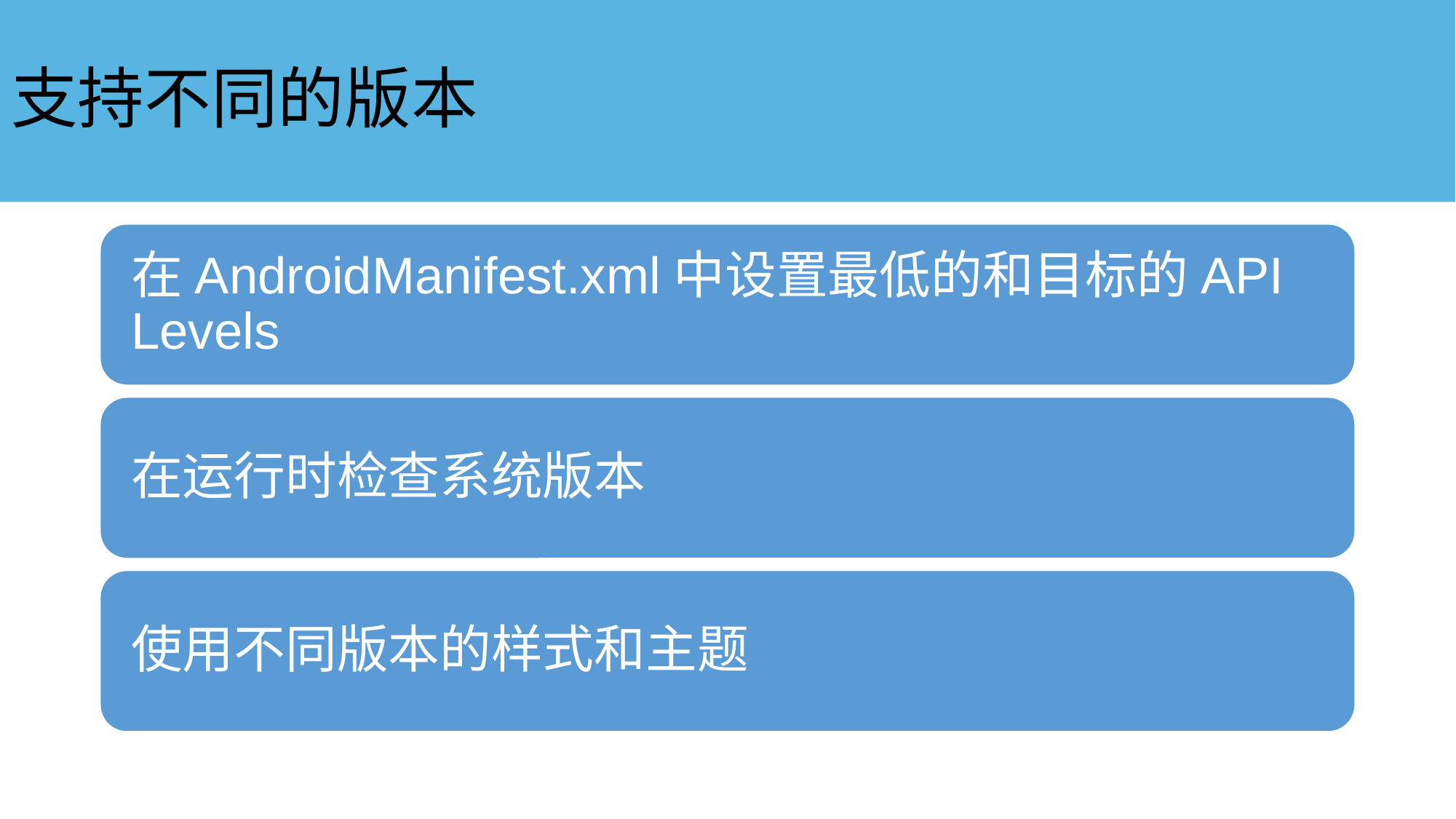

# 支持不同的版本
在AndroidManifest.xml中设置最低的和目标的API Levels
在运行时检查系统版本
使用不同版本的样式和主题